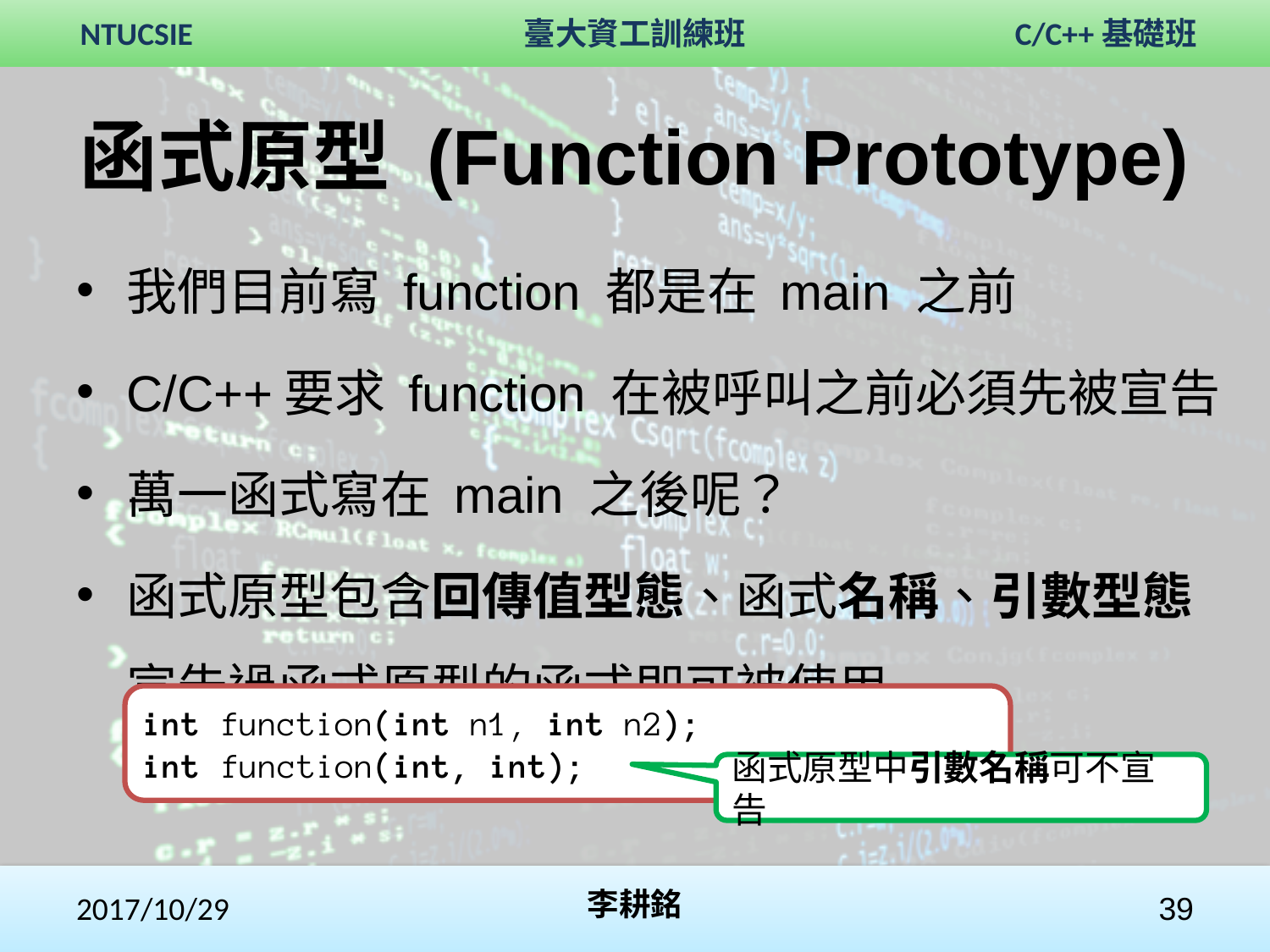

# 函式原型 (Function Prototype)
我們目前寫 function 都是在 main 之前
C/C++要求 function 在被呼叫之前必須先被宣告
萬一函式寫在 main 之後呢？
函式原型包含回傳值型態、函式名稱、引數型態
宣告過函式原型的函式即可被使用
int function(int n1, int n2);
int function(int, int);
函式原型中引數名稱可不宣告
2017/10/29
李耕銘
39